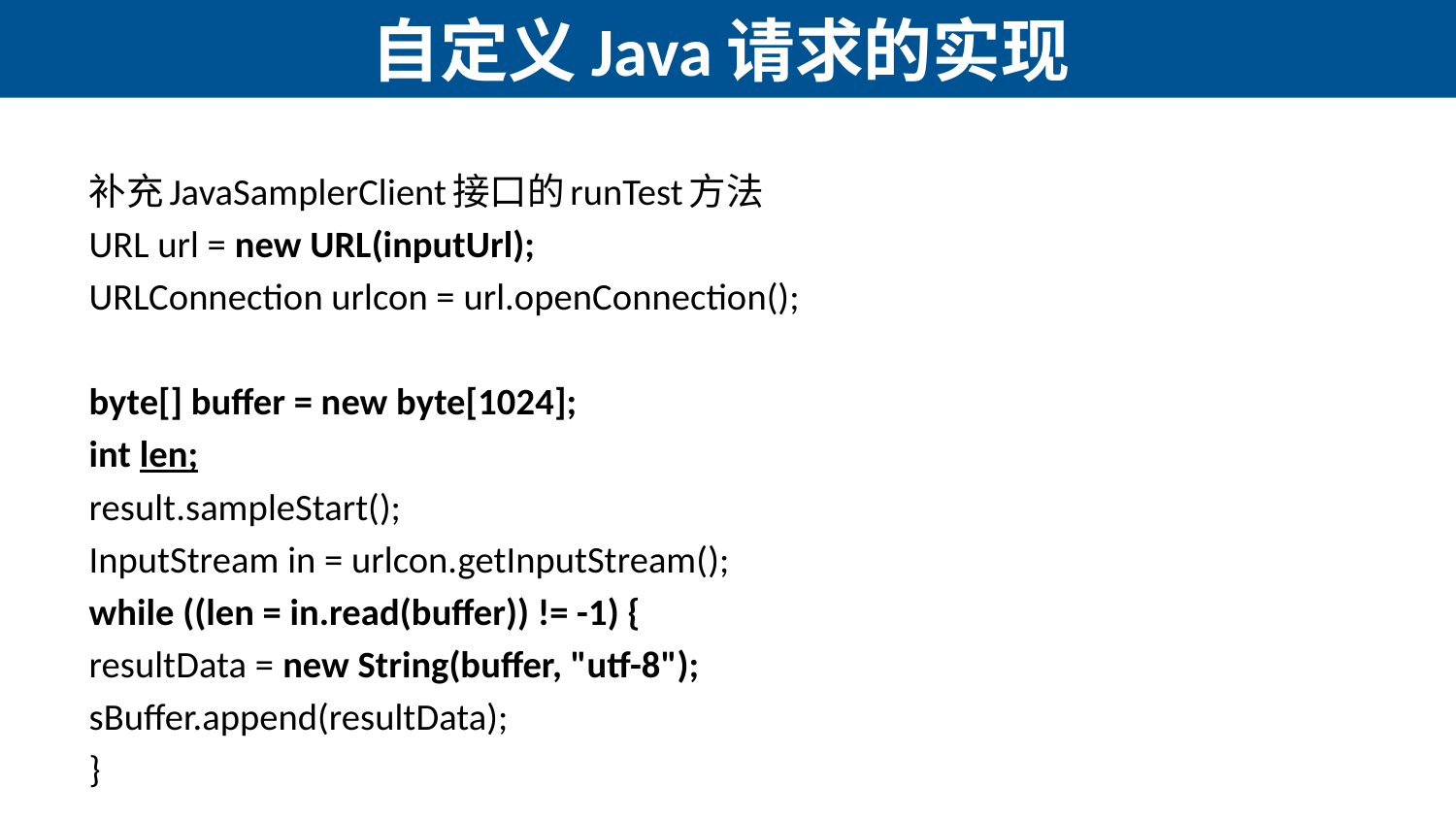

# 自定义Java请求的实现
补充JavaSamplerClient接口的runTest方法
URL url = new URL(inputUrl);
URLConnection urlcon = url.openConnection();

byte[] buffer = new byte[1024];
int len;
result.sampleStart();
InputStream in = urlcon.getInputStream();
while ((len = in.read(buffer)) != -1) {
resultData = new String(buffer, "utf-8");
sBuffer.append(resultData);
}